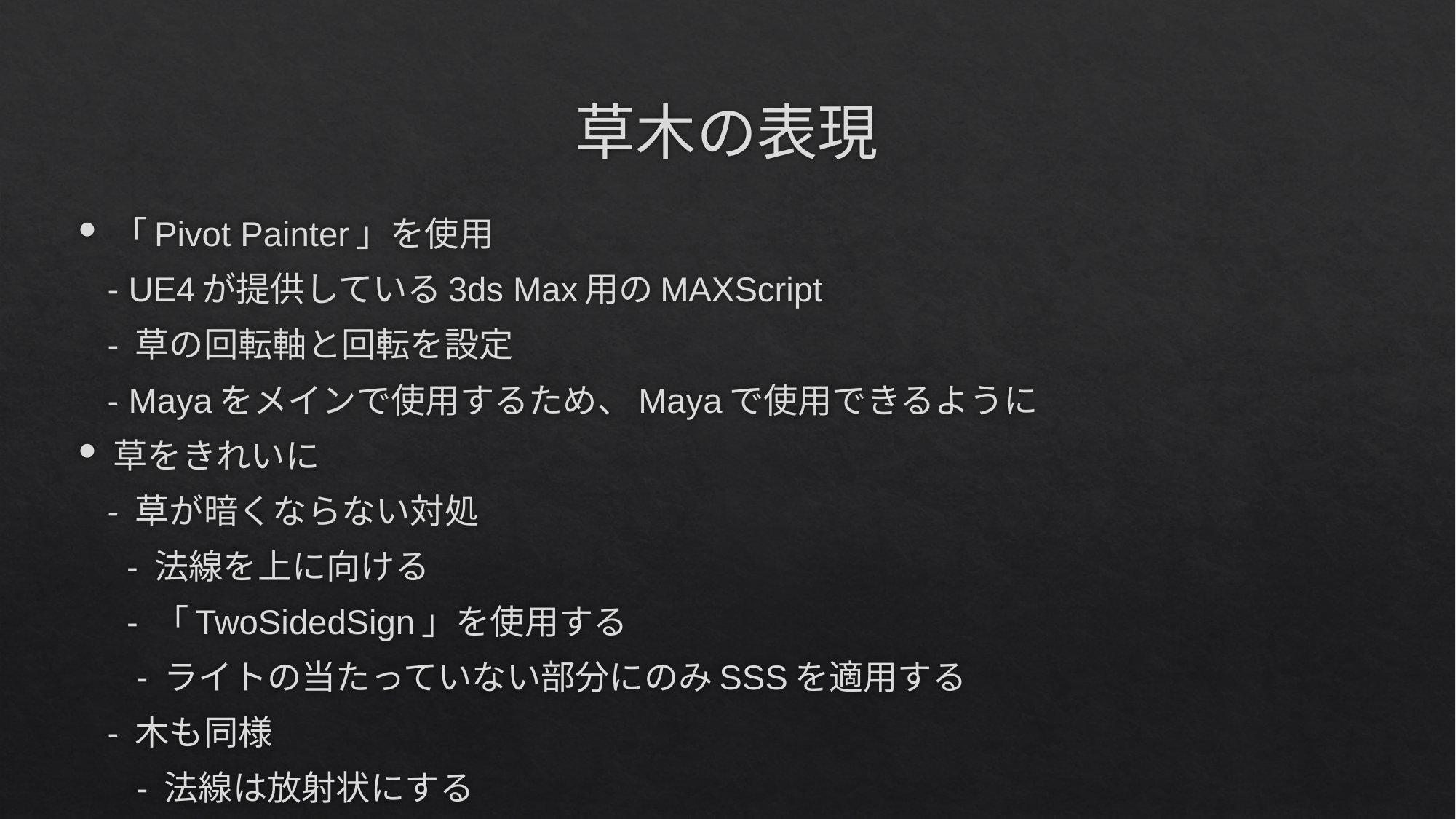

# 草木の表現
「Pivot Painter」を使用
   - UE4が提供している3ds Max用のMAXScript
   - 草の回転軸と回転を設定
   - Mayaをメインで使用するため、Mayaで使用できるように
草をきれいに
   - 草が暗くならない対処
     - 法線を上に向ける
     - 「TwoSidedSign」を使用する
      - ライトの当たっていない部分にのみSSSを適用する
   - 木も同様
      - 法線は放射状にする